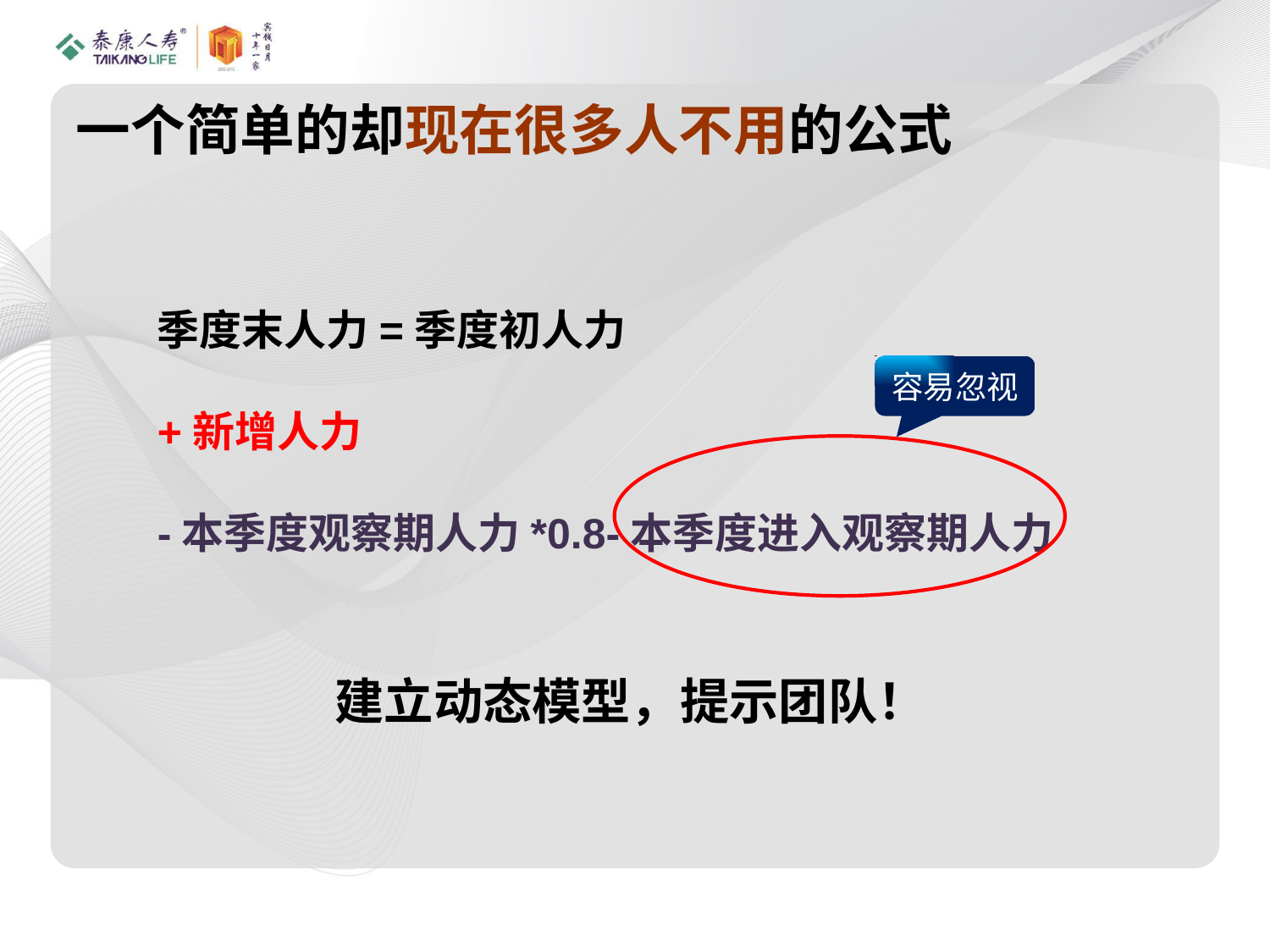

一个简单的却现在很多人不用的公式
季度末人力=季度初人力
+新增人力
-本季度观察期人力*0.8-本季度进入观察期人力
容易忽视

建立动态模型，提示团队！